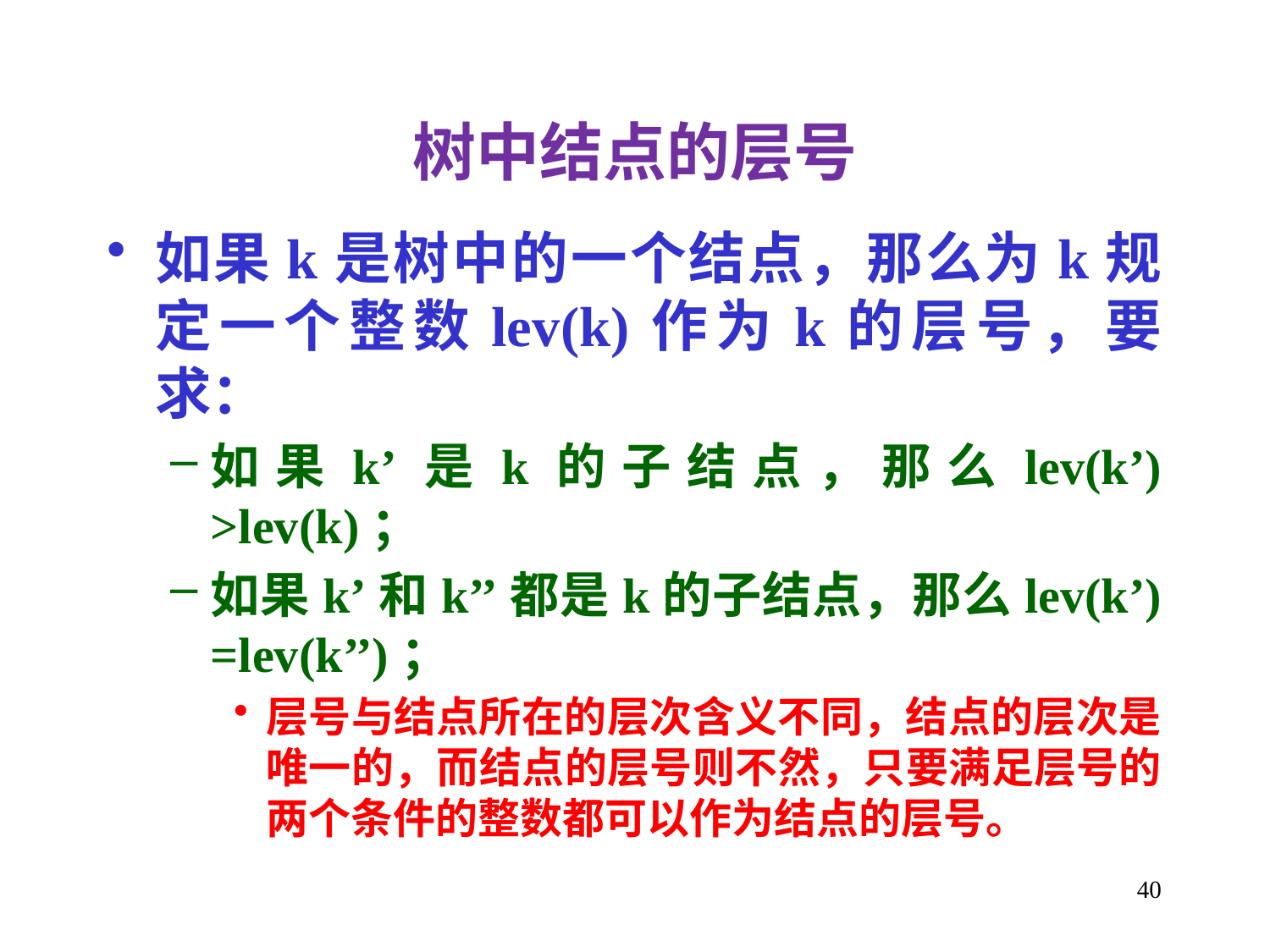

树中结点的层号
如果k是树中的一个结点，那么为k规定一个整数lev(k)作为k的层号，要求：
如果k’是k的子结点，那么lev(k’) >lev(k)；
如果k’和k’’都是k的子结点，那么lev(k’) =lev(k’’)；
层号与结点所在的层次含义不同，结点的层次是唯一的，而结点的层号则不然，只要满足层号的两个条件的整数都可以作为结点的层号。
40